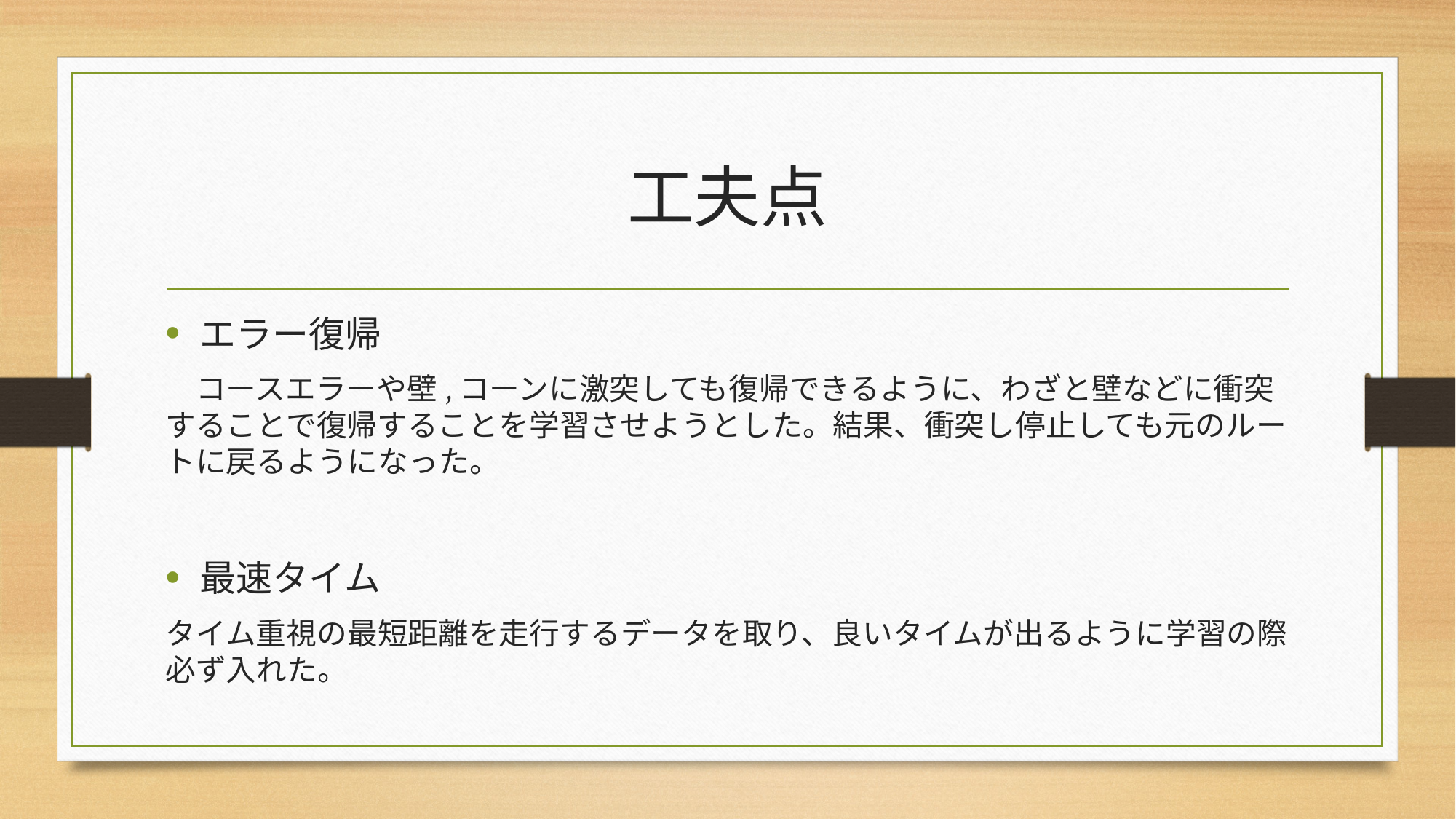

# 工夫点
エラー復帰
　コースエラーや壁,コーンに激突しても復帰できるように、わざと壁などに衝突することで復帰することを学習させようとした。結果、衝突し停止しても元のルートに戻るようになった。

最速タイム
タイム重視の最短距離を走行するデータを取り、良いタイムが出るように学習の際必ず入れた。